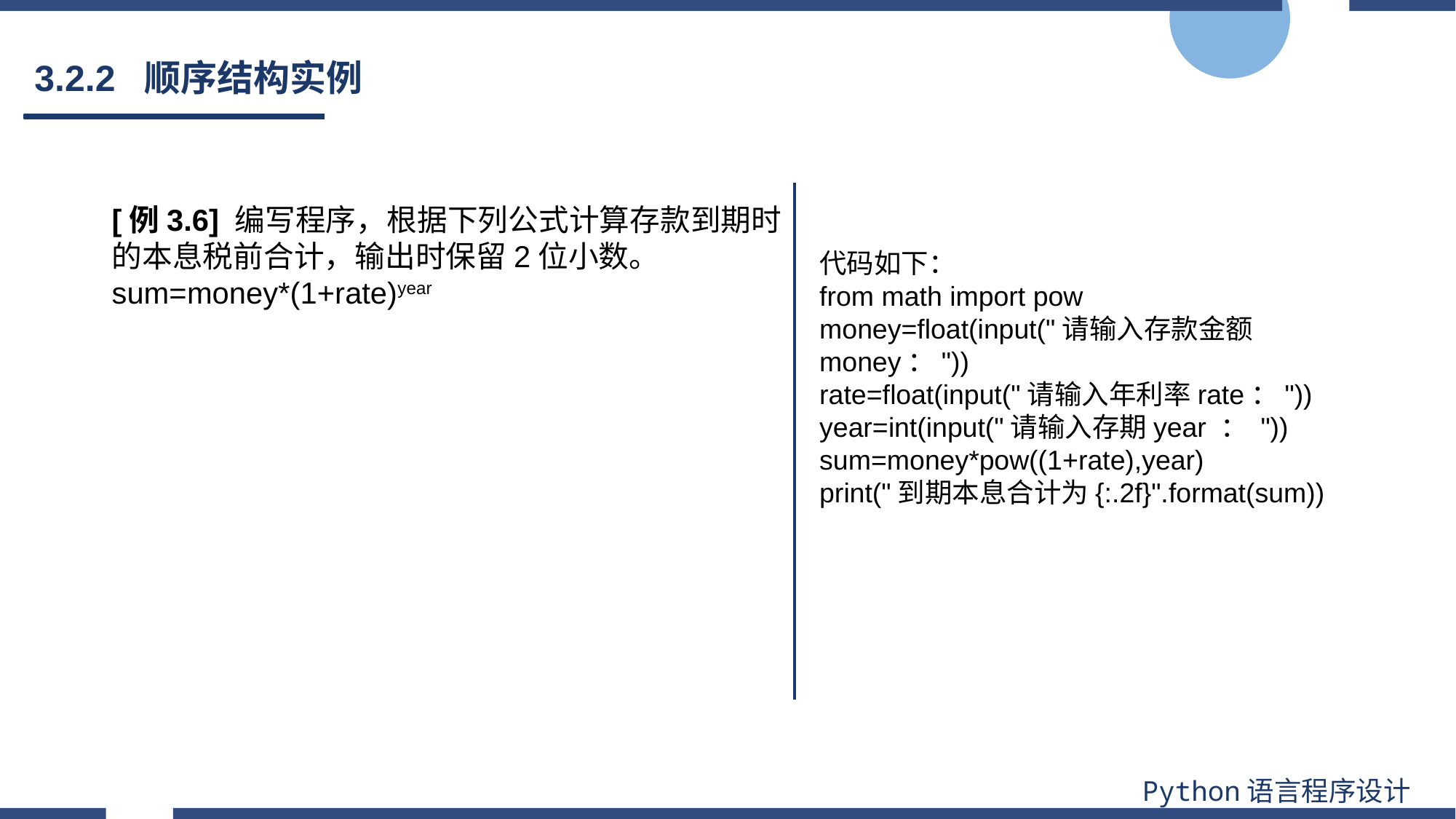

# 3.2.2  顺序结构实例
[例3.6] 编写程序，根据下列公式计算存款到期时的本息税前合计，输出时保留2位小数。
sum=money*(1+rate)year
代码如下：
from math import pow
money=float(input("请输入存款金额money："))
rate=float(input("请输入年利率rate："))
year=int(input("请输入存期year ： ")) sum=money*pow((1+rate),year)
print("到期本息合计为{:.2f}".format(sum))